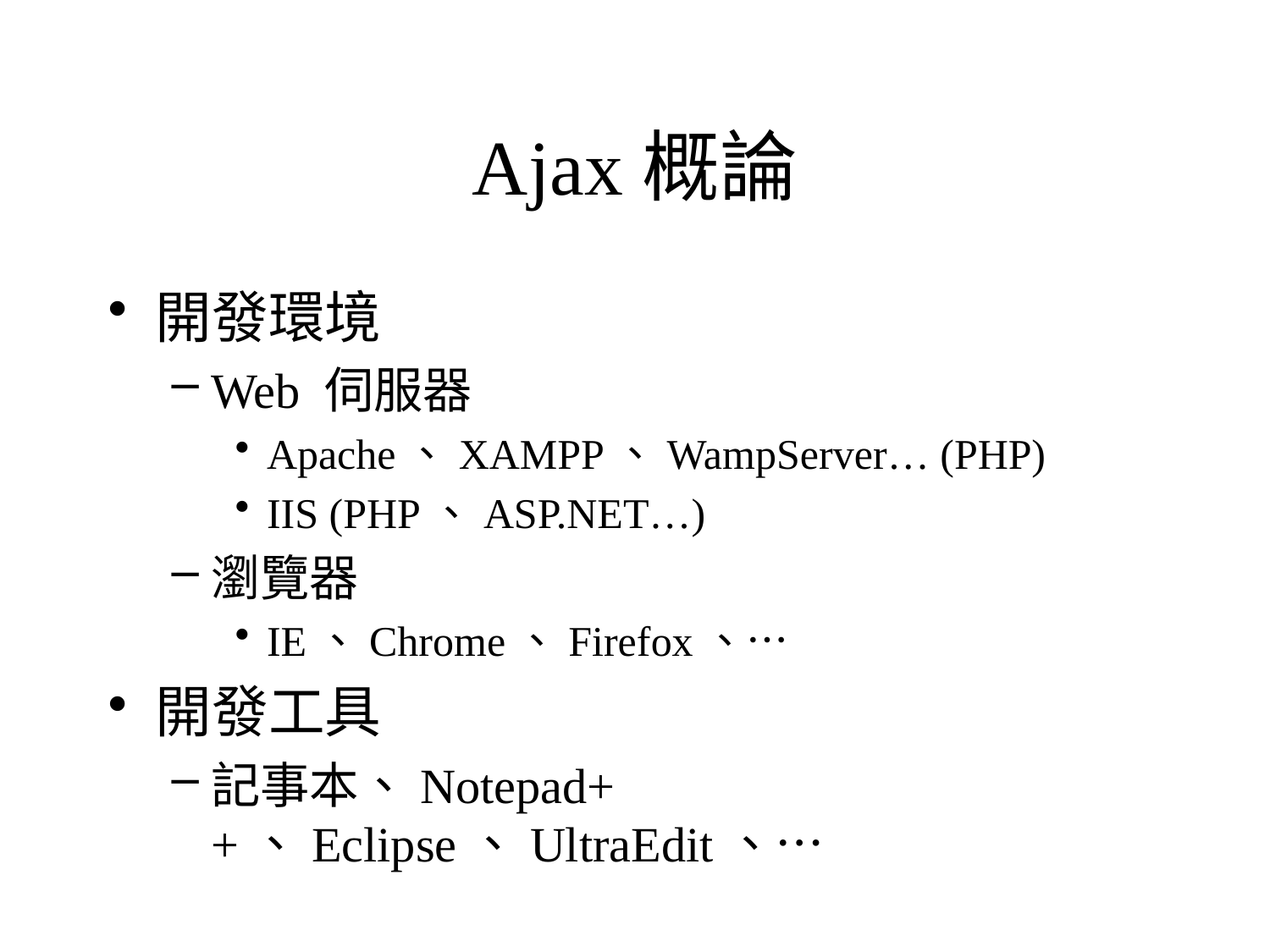

# Ajax概論
開發環境
Web 伺服器
Apache、XAMPP、WampServer… (PHP)
IIS (PHP、ASP.NET…)
瀏覽器
IE、Chrome、Firefox、…
開發工具
記事本、Notepad++、Eclipse、UltraEdit、…